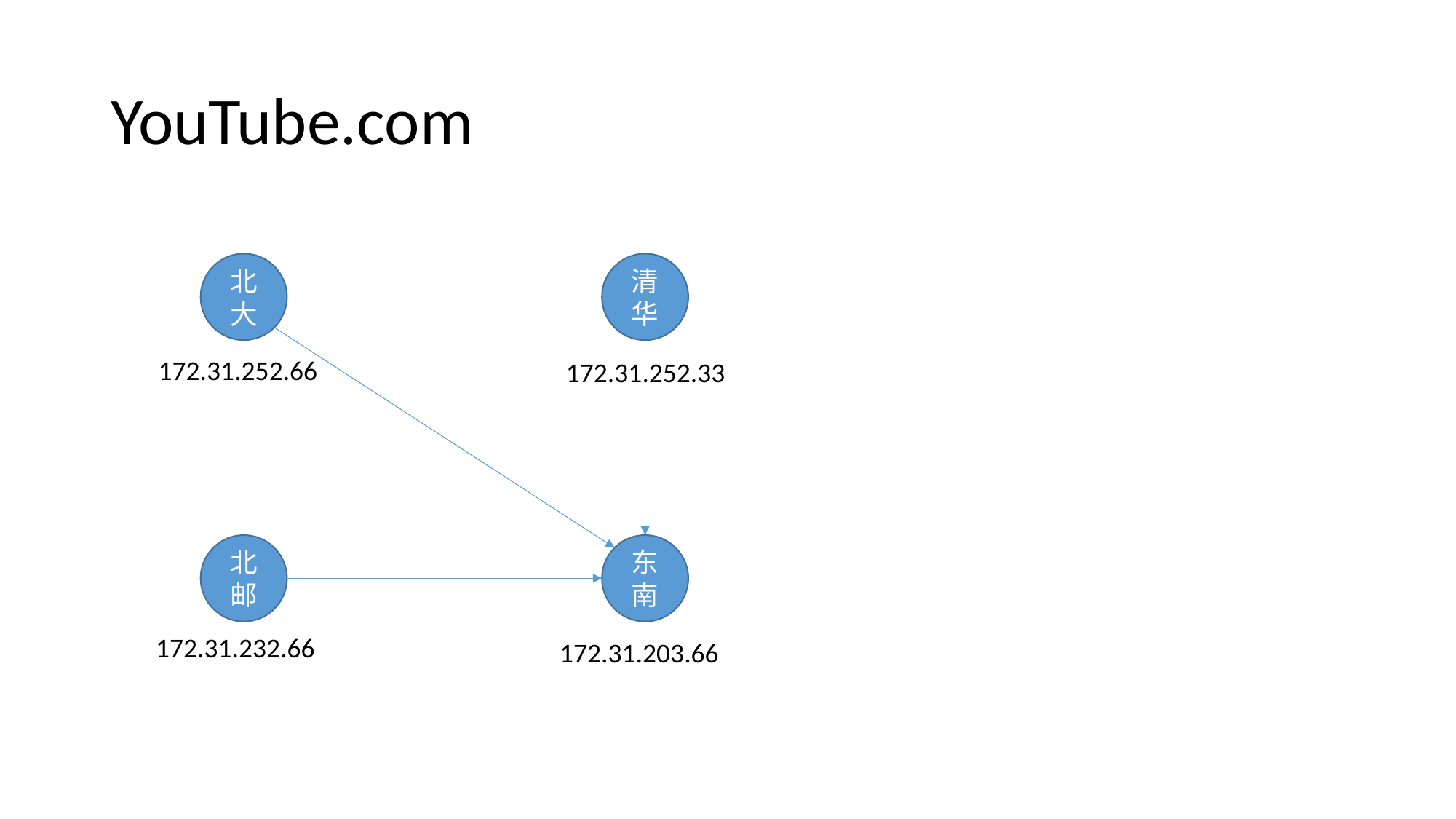

# YouTube.com
北大
清华
北邮
东南
172.31.252.66
172.31.252.33
172.31.232.66
172.31.203.66